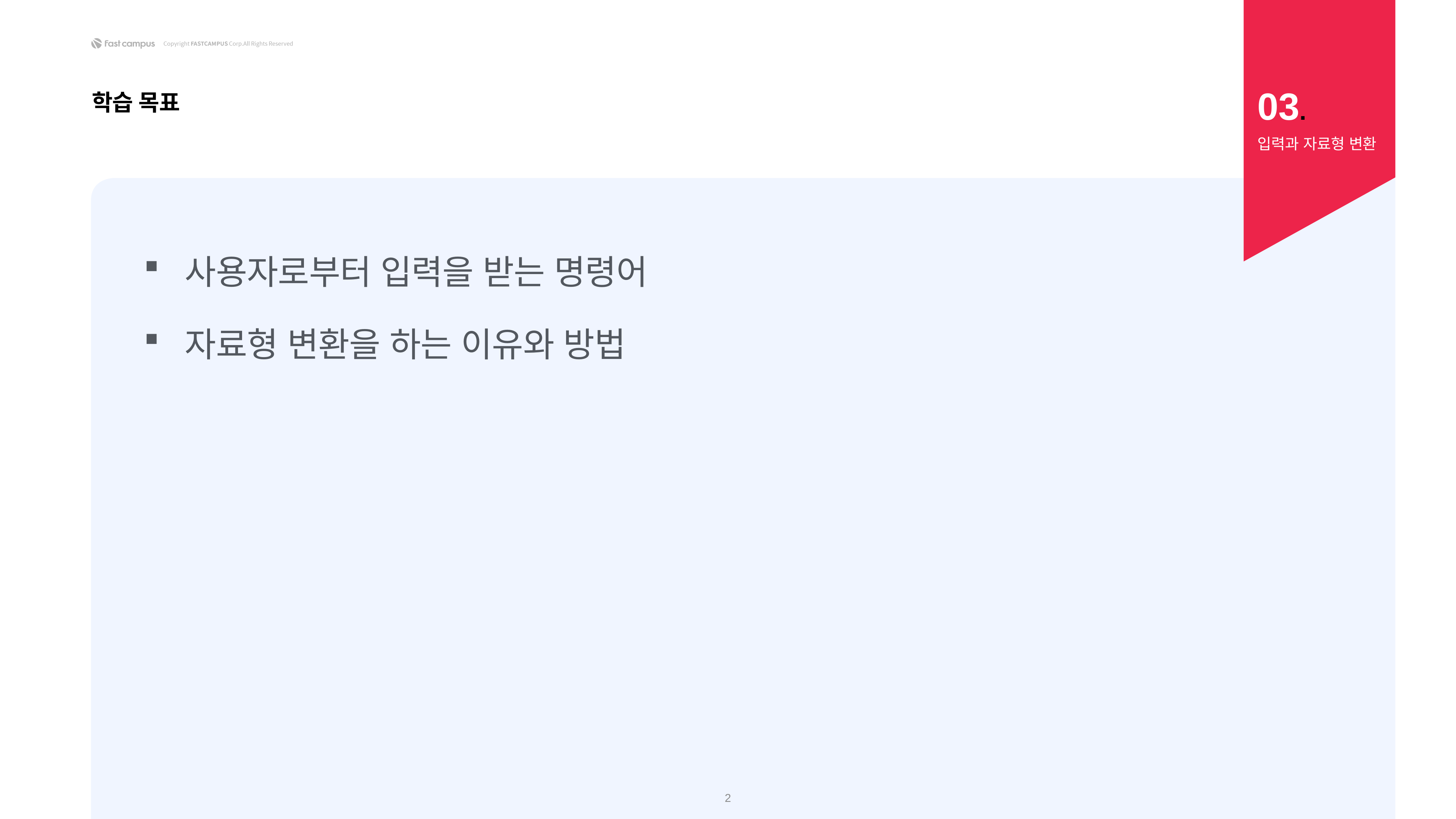

03.
학습 목표
입력과 자료형 변환
사용자로부터 입력을 받는 명령어
자료형 변환을 하는 이유와 방법
2